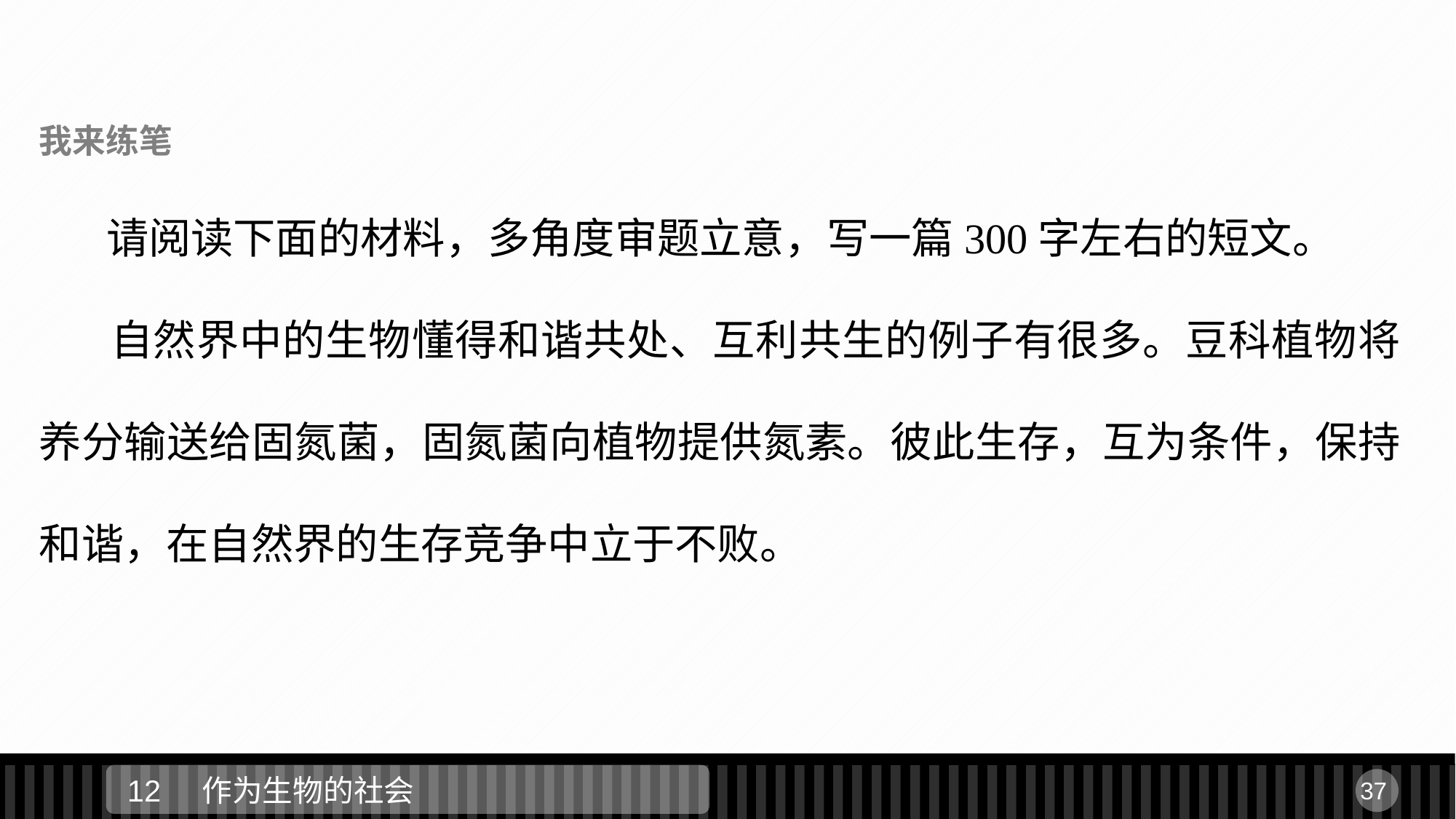

我来练笔
      请阅读下面的材料，多角度审题立意，写一篇300字左右的短文。
      自然界中的生物懂得和谐共处、互利共生的例子有很多。豆科植物将养分输送给固氮菌，固氮菌向植物提供氮素。彼此生存，互为条件，保持和谐，在自然界的生存竞争中立于不败。